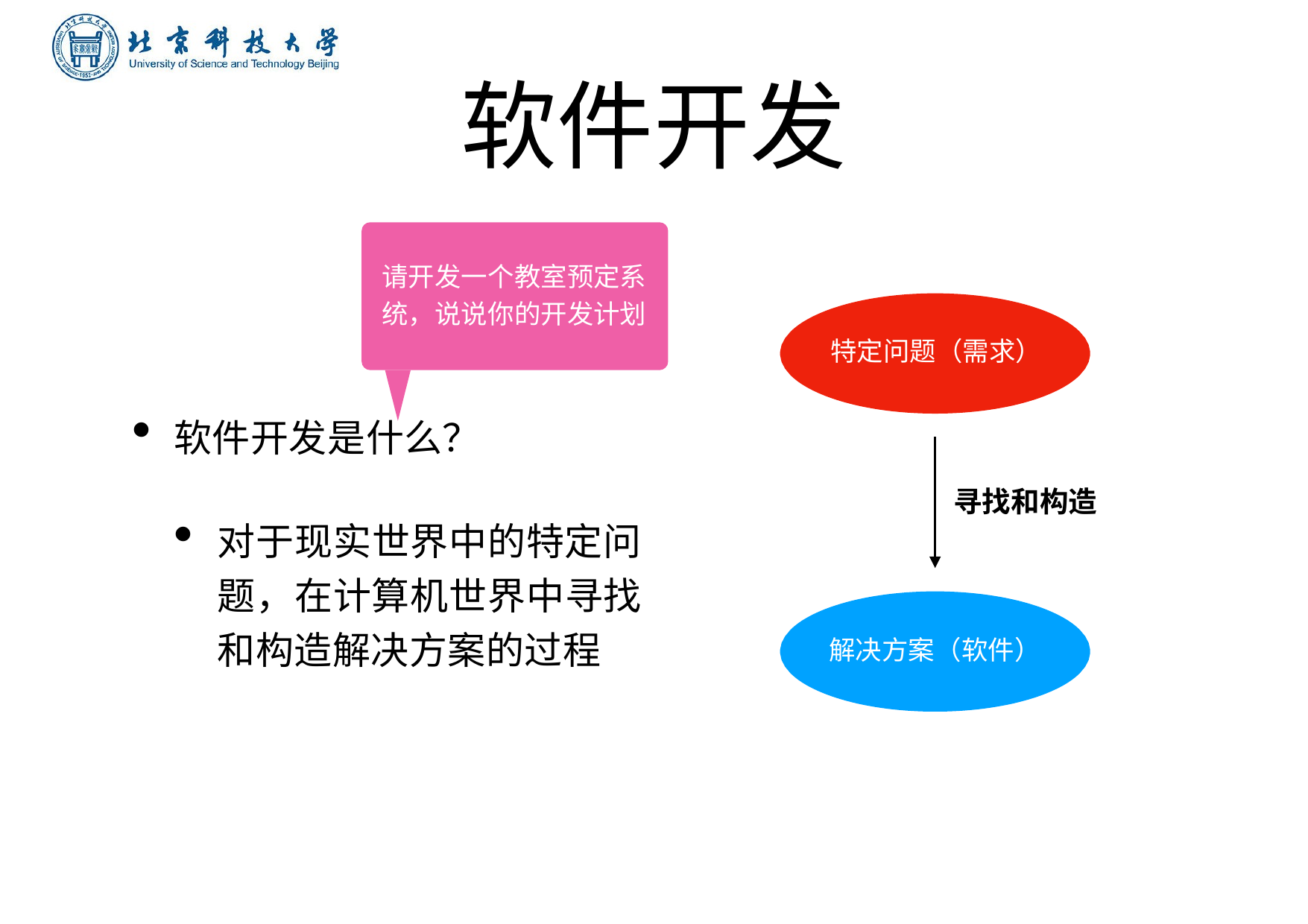

# 软件开发

请开发⼀个教室预定系 统，说说你的开发计划
特定问题（需求）

软件开发是什么？
对于现实世界中的特定问 题，在计算机世界中寻找 和构造解决⽅案的过程

寻找和构造

解决⽅案（软件）